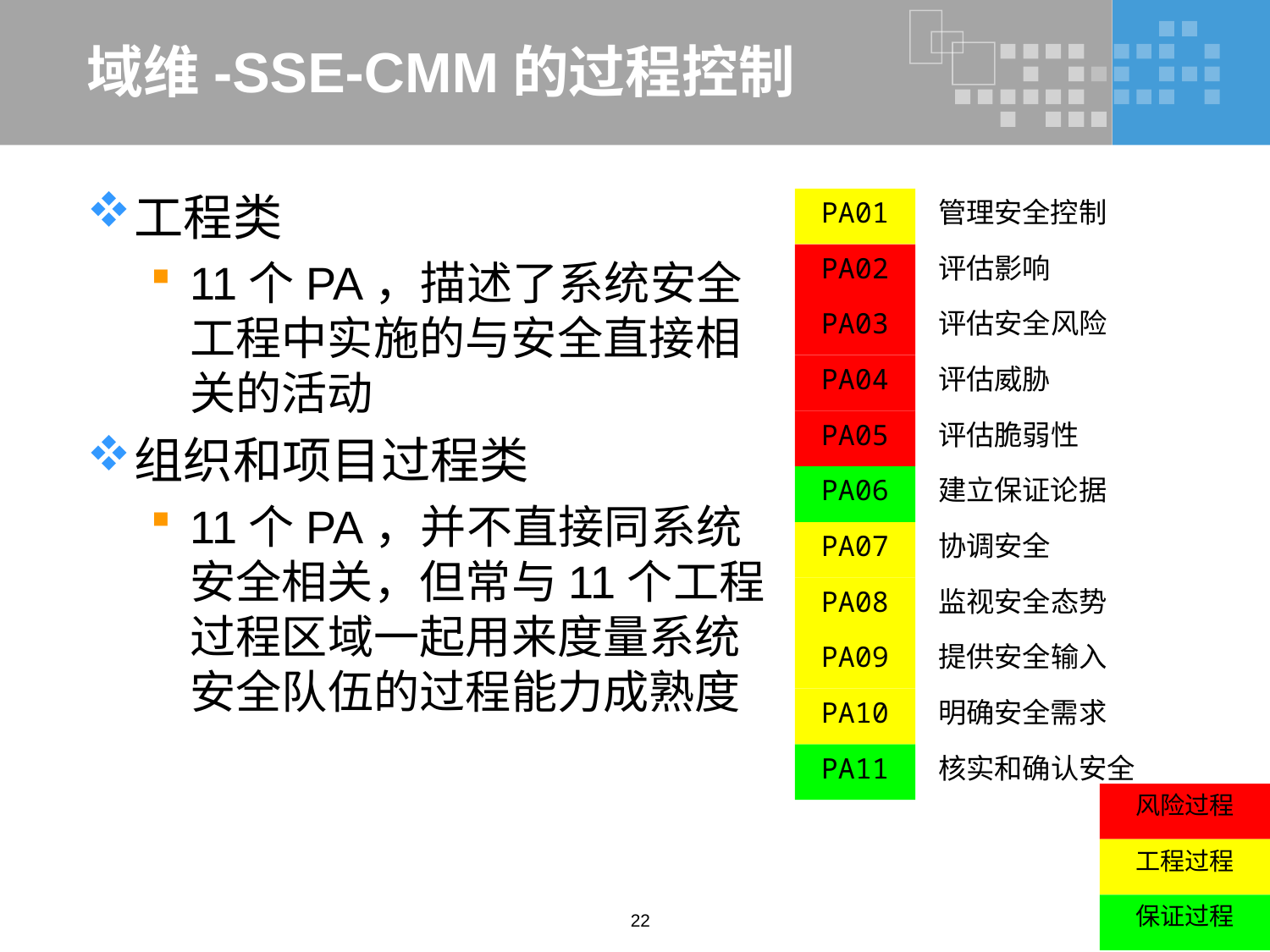

# 域维-SSE-CMM的过程控制
工程类
11个PA，描述了系统安全工程中实施的与安全直接相关的活动
组织和项目过程类
11个PA，并不直接同系统安全相关，但常与11个工程过程区域一起用来度量系统安全队伍的过程能力成熟度
PA01
管理安全控制
PA02
评估影响
PA03
评估安全风险
PA04
评估威胁
PA05
评估脆弱性
PA06
建立保证论据
PA07
协调安全
PA08
监视安全态势
PA09
提供安全输入
PA10
明确安全需求
PA11
核实和确认安全
风险过程
工程过程
保证过程
22